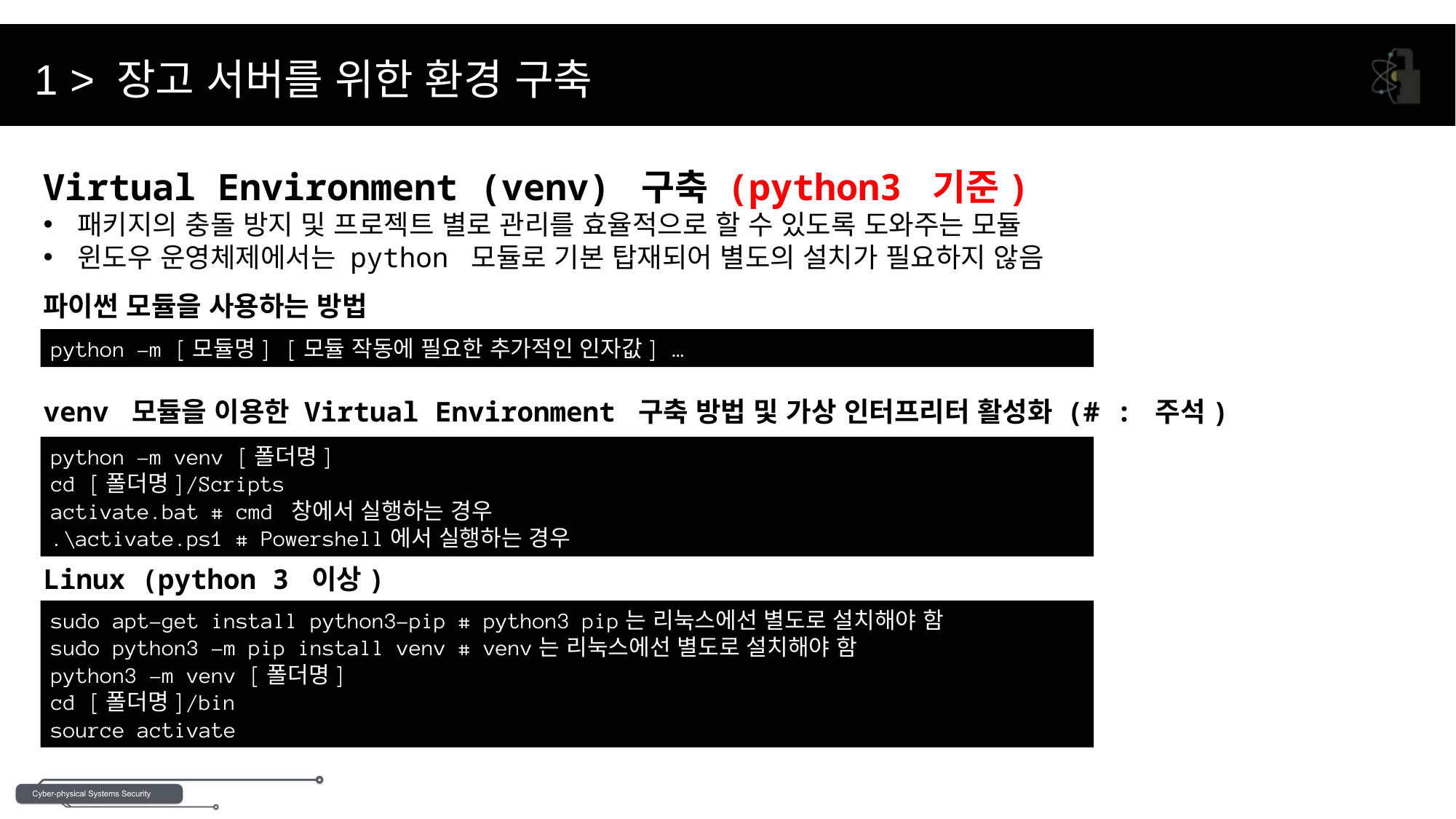

1 > 장고 서버를 위한 환경 구축
Virtual Environment (venv) 구축 (python3 기준)
패키지의 충돌 방지 및 프로젝트 별로 관리를 효율적으로 할 수 있도록 도와주는 모듈
윈도우 운영체제에서는 python 모듈로 기본 탑재되어 별도의 설치가 필요하지 않음

파이썬 모듈을 사용하는 방법
python –m [모듈명] [모듈 작동에 필요한 추가적인 인자값] …
venv 모듈을 이용한 Virtual Environment 구축 방법 및 가상 인터프리터 활성화 (# : 주석)
python –m venv [폴더명]
cd [폴더명]/Scripts
activate.bat # cmd 창에서 실행하는 경우
.\activate.ps1 # Powershell에서 실행하는 경우
Linux (python 3 이상)
sudo apt-get install python3-pip # python3 pip는 리눅스에선 별도로 설치해야 함
sudo python3 -m pip install venv # venv는 리눅스에선 별도로 설치해야 함
python3 –m venv [폴더명]
cd [폴더명]/bin
source activate